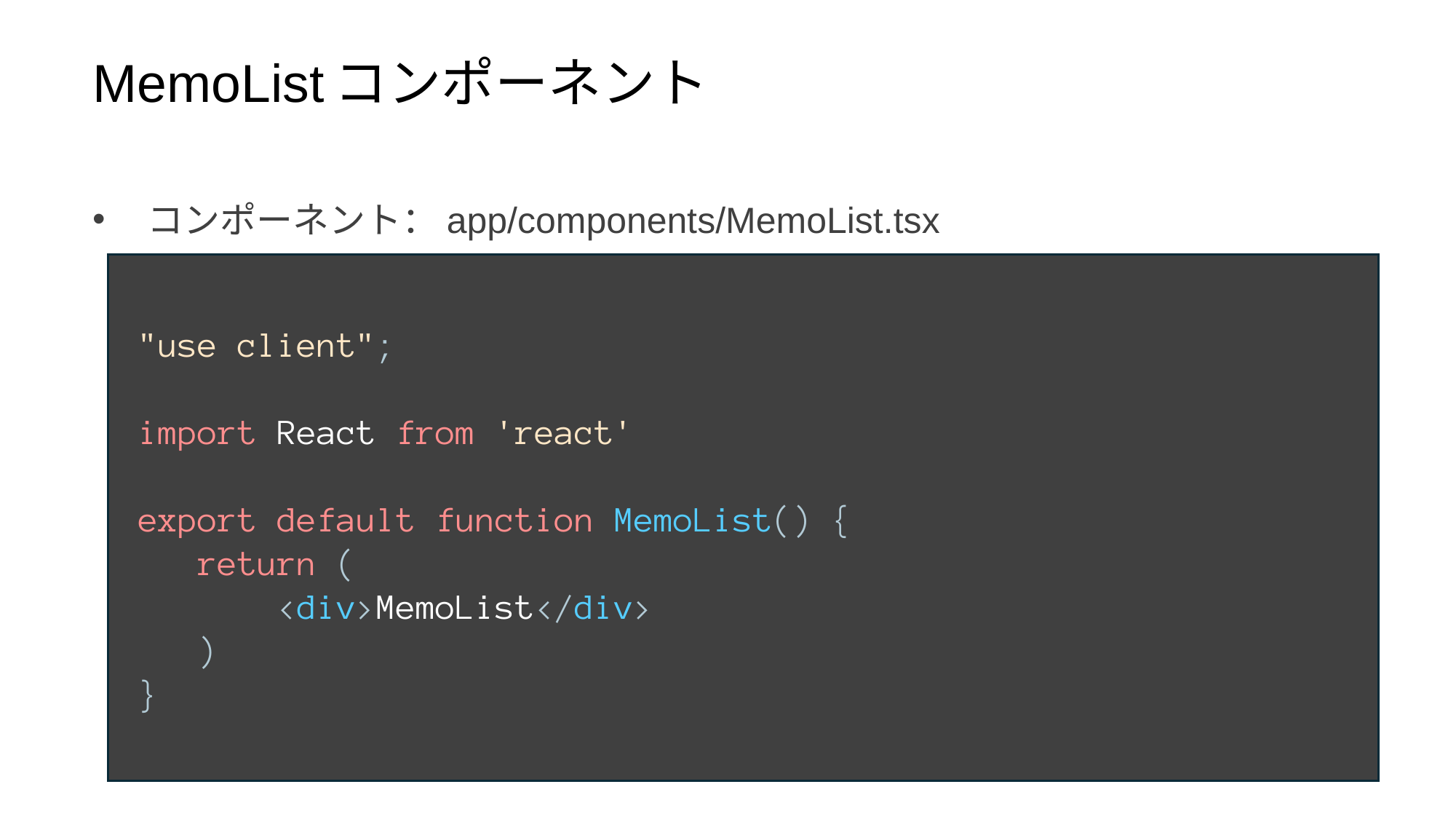

MemoListコンポーネント
コンポーネント：app/components/MemoList.tsx
 "use client";

 import React from 'react'

 export default function MemoList() {
    return (
        <div>MemoList</div>
    )
 }